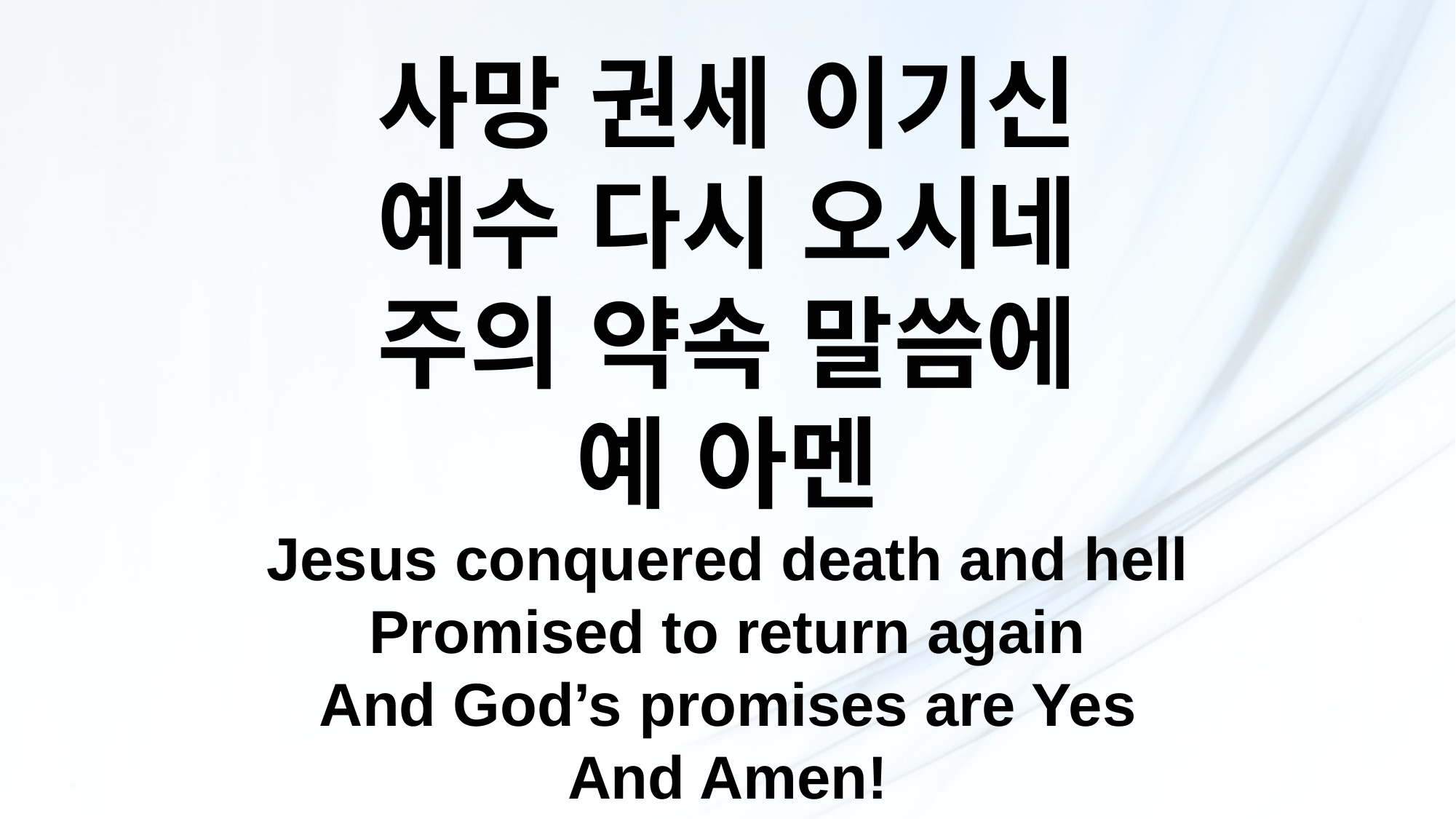

사망 권세 이기신
예수 다시 오시네
주의 약속 말씀에
예 아멘
Jesus conquered death and hell
Promised to return again
And God’s promises are Yes
And Amen!